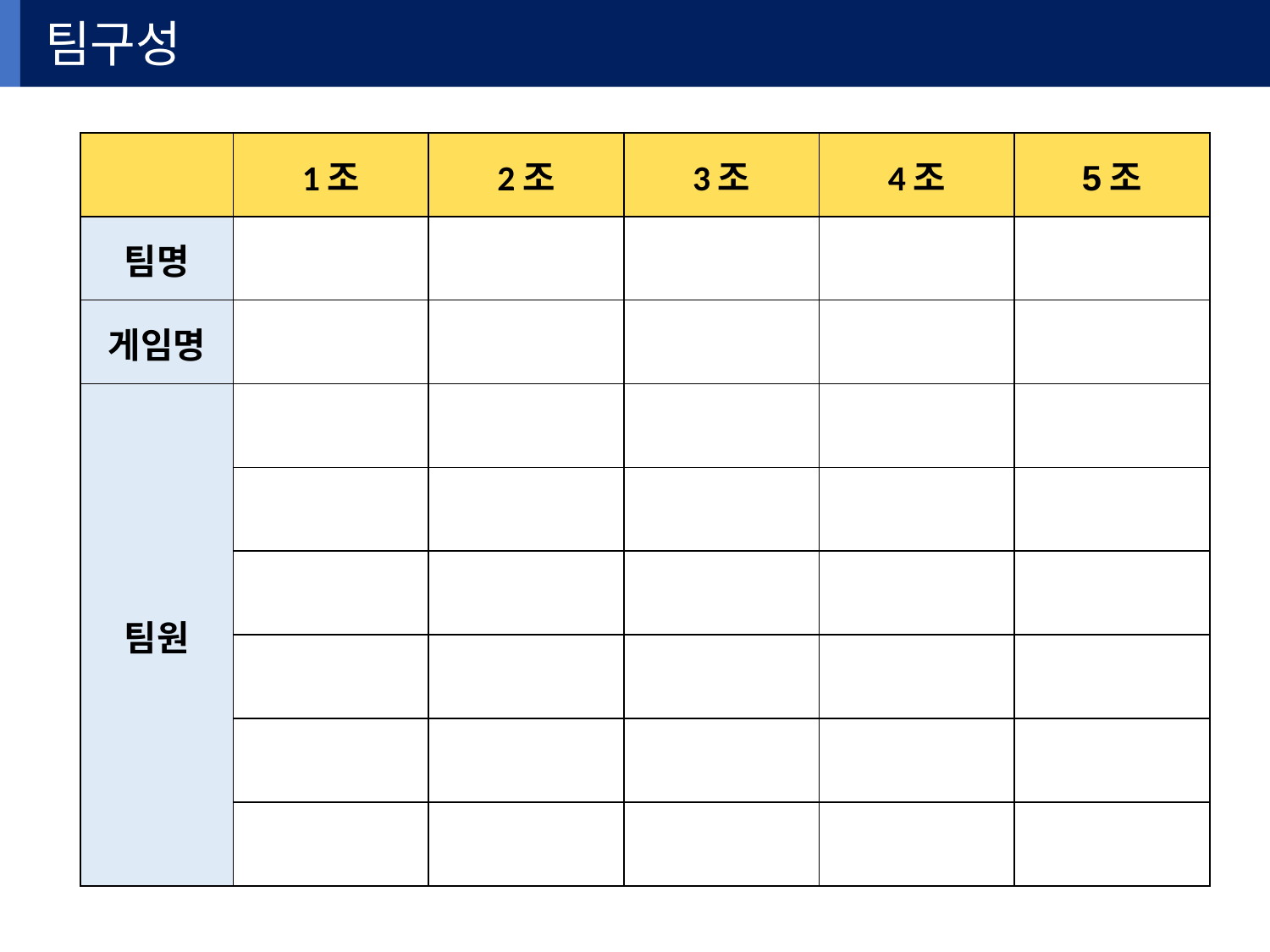

# 팀구성
|  | 1조 | 2조 | 3조 | 4조 | 5조 |
| --- | --- | --- | --- | --- | --- |
| 팀명 |  |  |  |  |  |
| 게임명 |  |  |  |  |  |
| 팀원 |  |  |  |  |  |
|  |  |  |  |  |  |
|  |  |  |  |  |  |
|  |  |  |  |  |  |
|  |  |  |  |  |  |
|  |  |  |  |  |  |